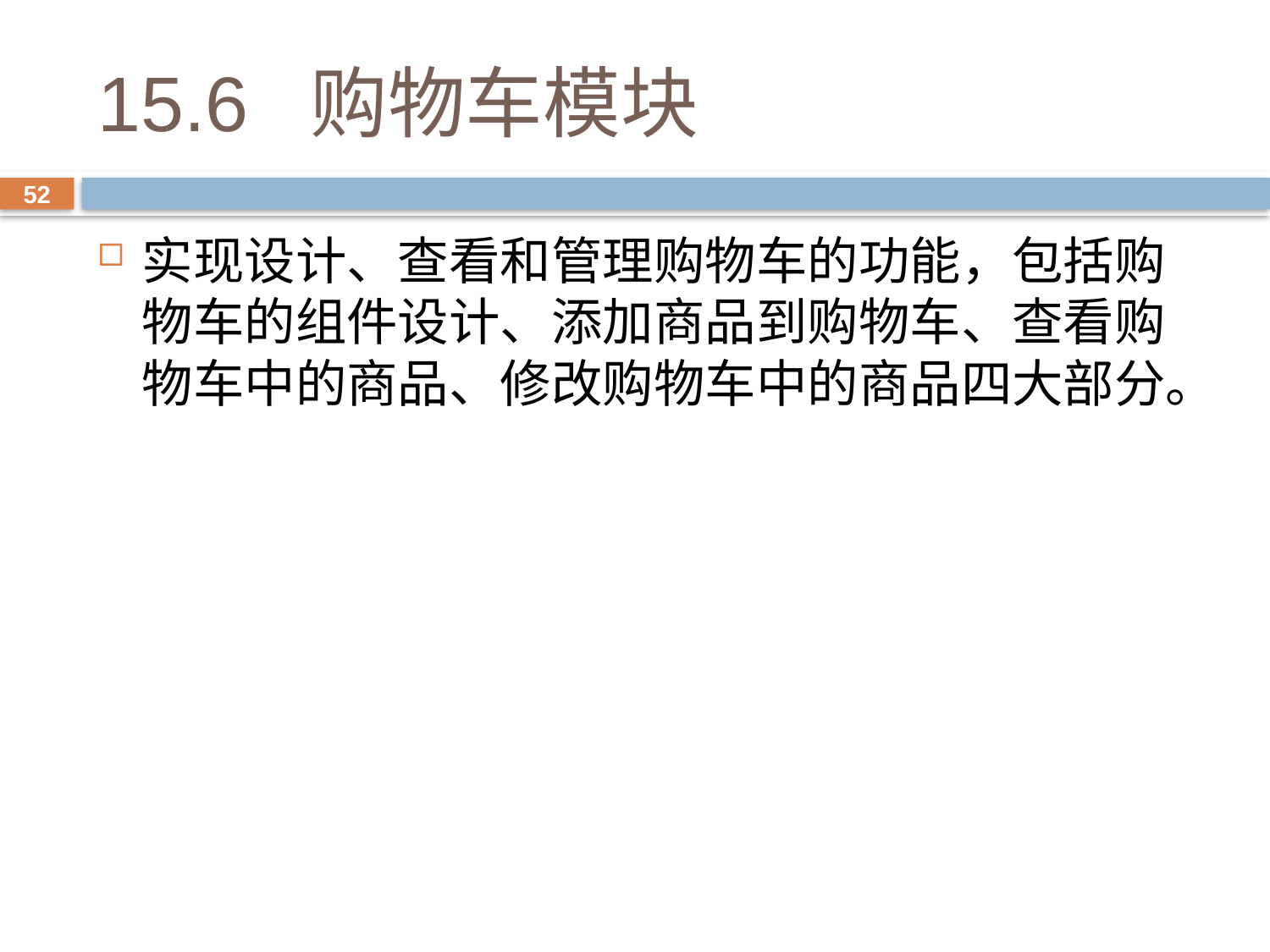

# 15.6  购物车模块
52
实现设计、查看和管理购物车的功能，包括购物车的组件设计、添加商品到购物车、查看购物车中的商品、修改购物车中的商品四大部分。